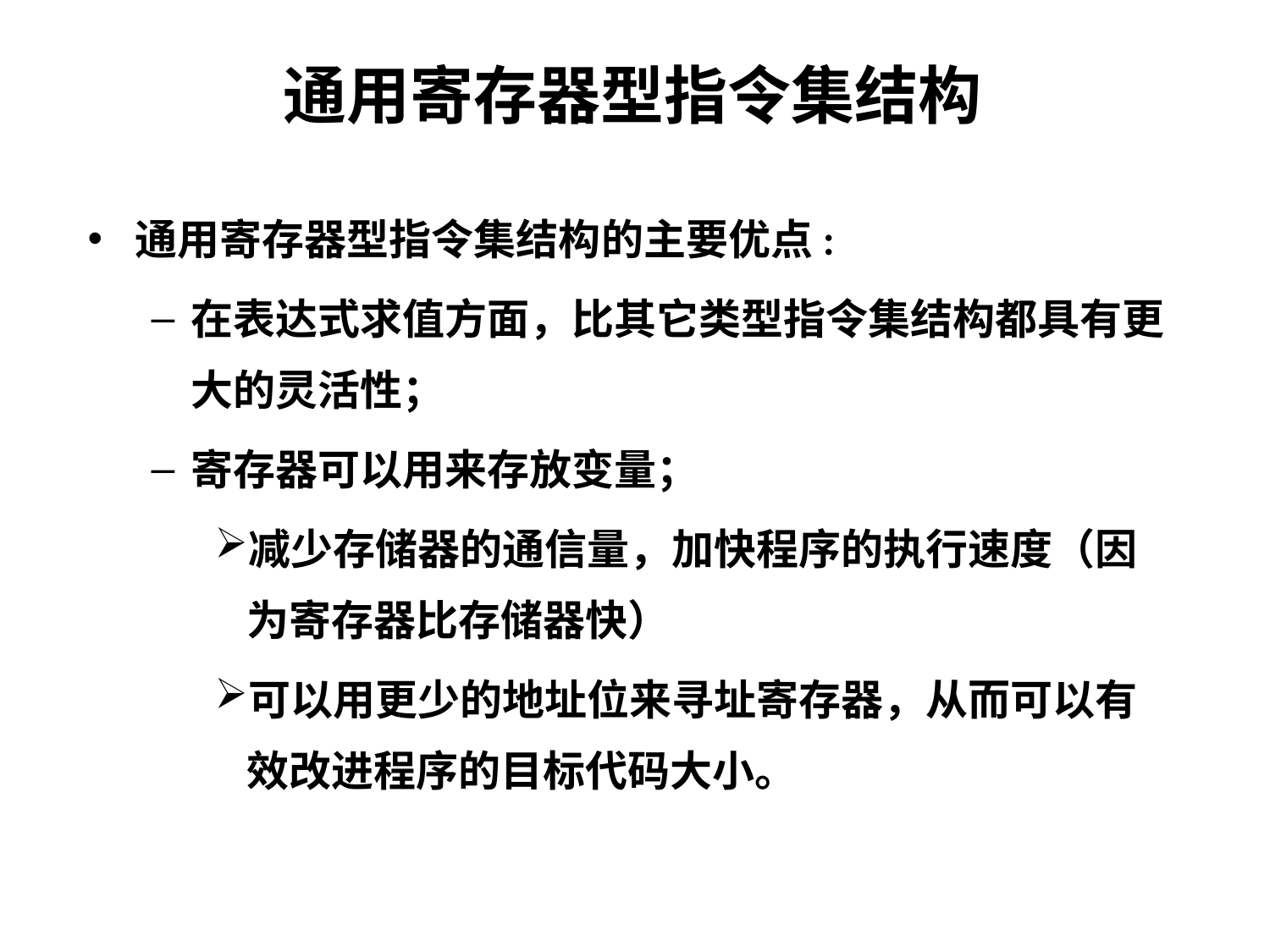

# 通用寄存器型指令集结构
通用寄存器型指令集结构的主要优点:
在表达式求值方面，比其它类型指令集结构都具有更大的灵活性；
寄存器可以用来存放变量；
减少存储器的通信量，加快程序的执行速度（因为寄存器比存储器快）
可以用更少的地址位来寻址寄存器，从而可以有效改进程序的目标代码大小。